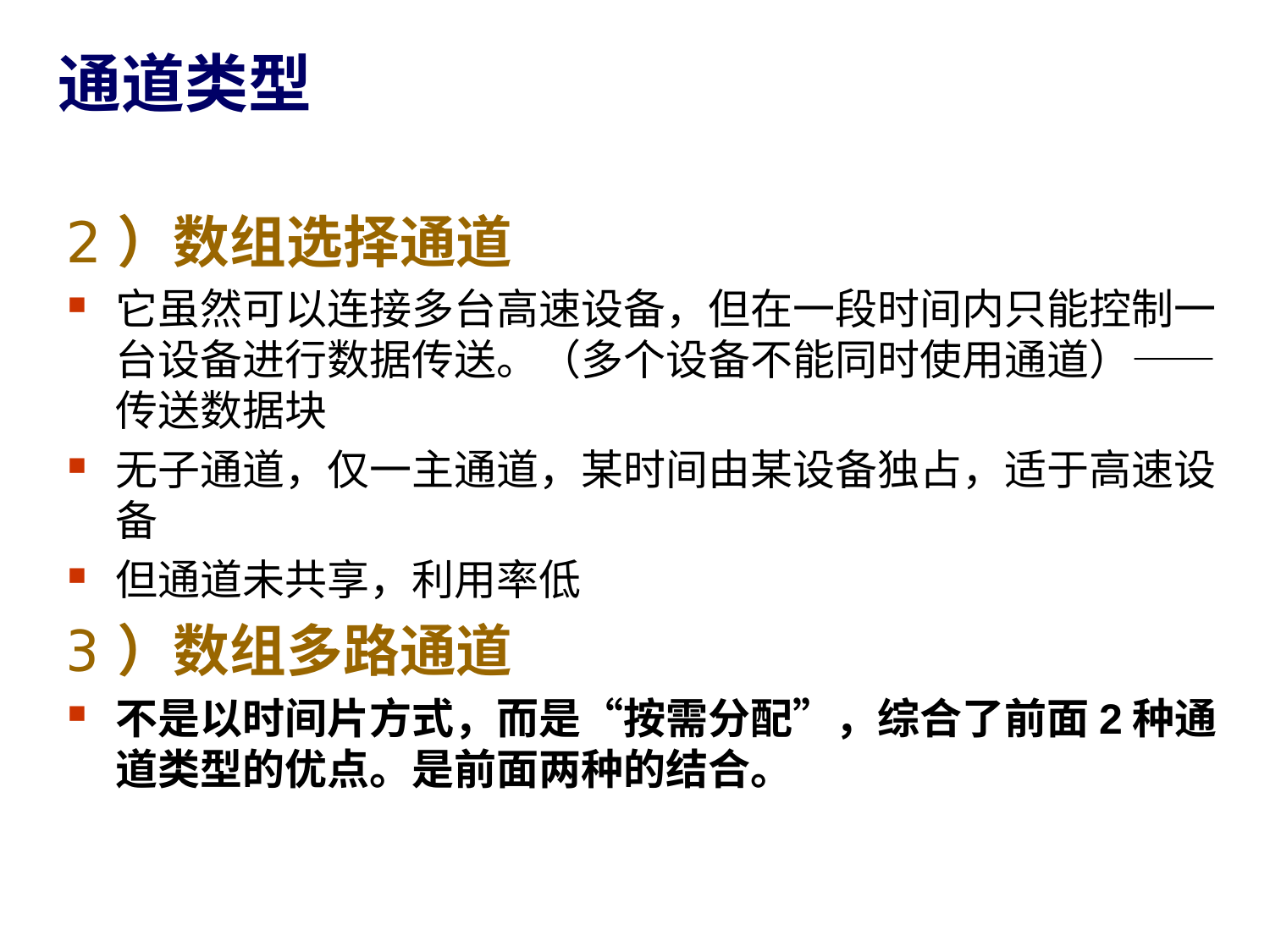

# 通道类型
2）数组选择通道
它虽然可以连接多台高速设备，但在一段时间内只能控制一台设备进行数据传送。（多个设备不能同时使用通道）——传送数据块
无子通道，仅一主通道，某时间由某设备独占，适于高速设备
但通道未共享，利用率低
3）数组多路通道
不是以时间片方式，而是“按需分配”，综合了前面2种通道类型的优点。是前面两种的结合。
18